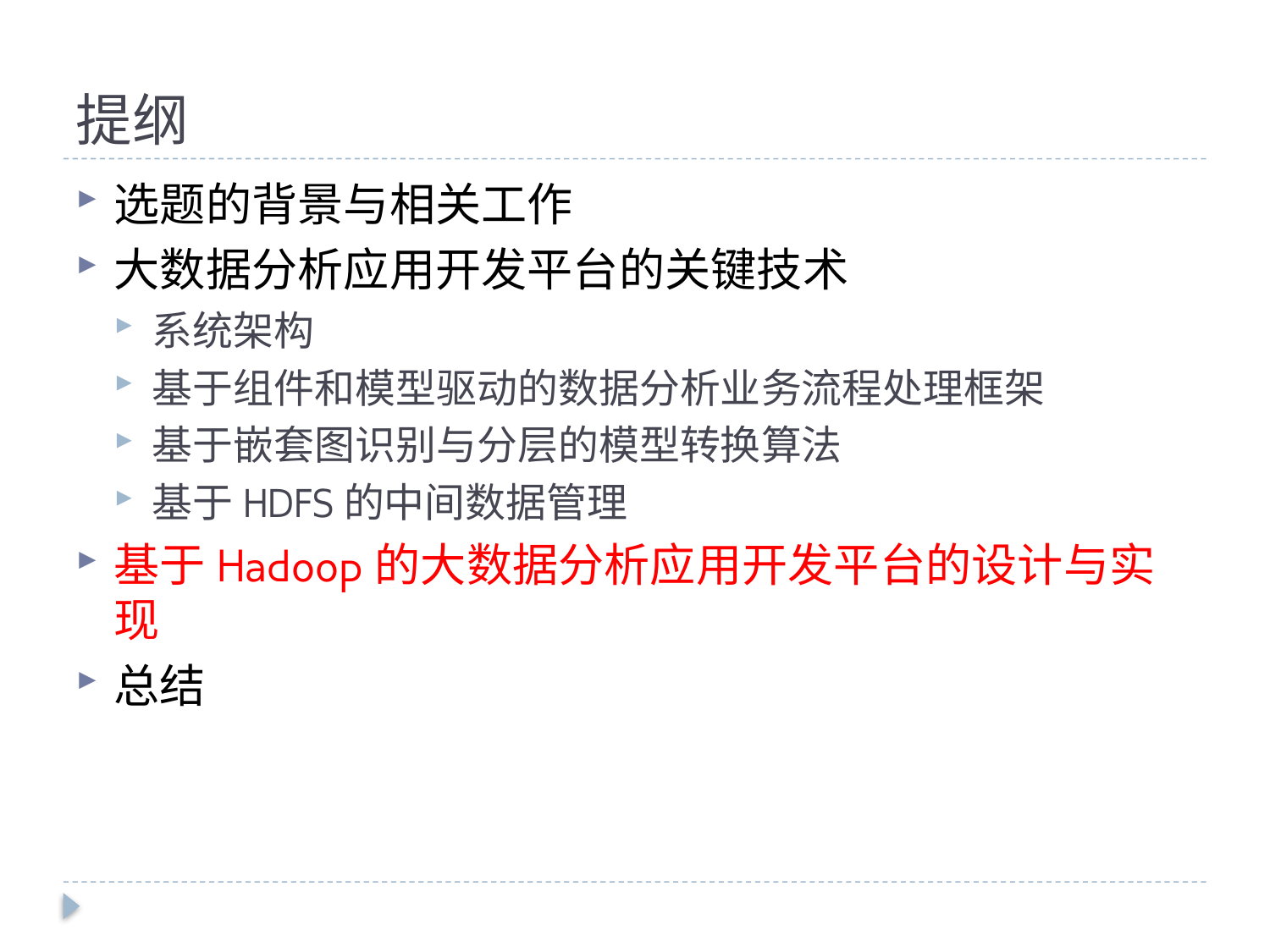

# 提纲
选题的背景与相关工作
大数据分析应用开发平台的关键技术
系统架构
基于组件和模型驱动的数据分析业务流程处理框架
基于嵌套图识别与分层的模型转换算法
基于HDFS的中间数据管理
基于Hadoop的大数据分析应用开发平台的设计与实现
总结